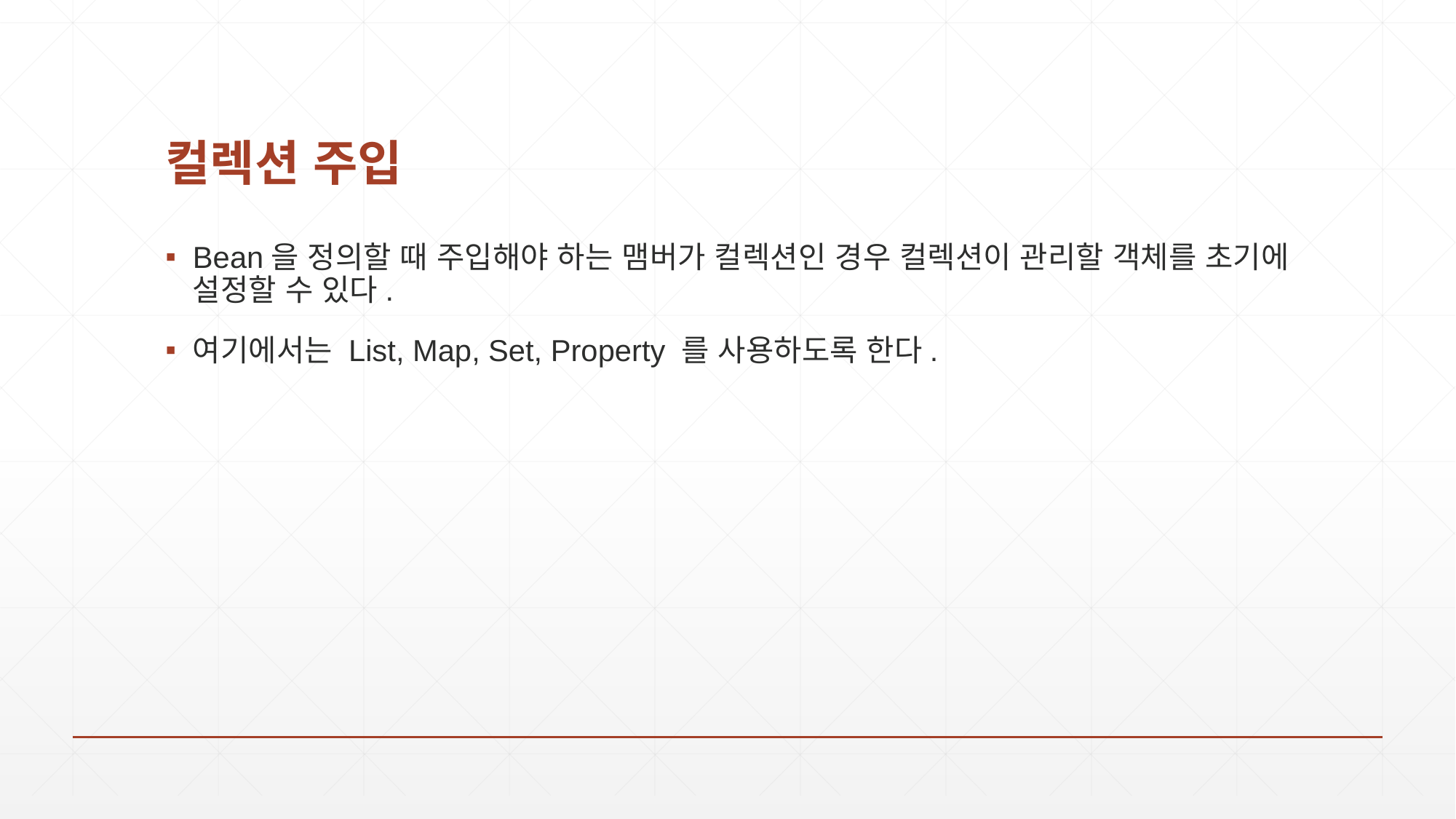

# 컬렉션 주입
Bean을 정의할 때 주입해야 하는 맴버가 컬렉션인 경우 컬렉션이 관리할 객체를 초기에 설정할 수 있다.
여기에서는 List, Map, Set, Property 를 사용하도록 한다.